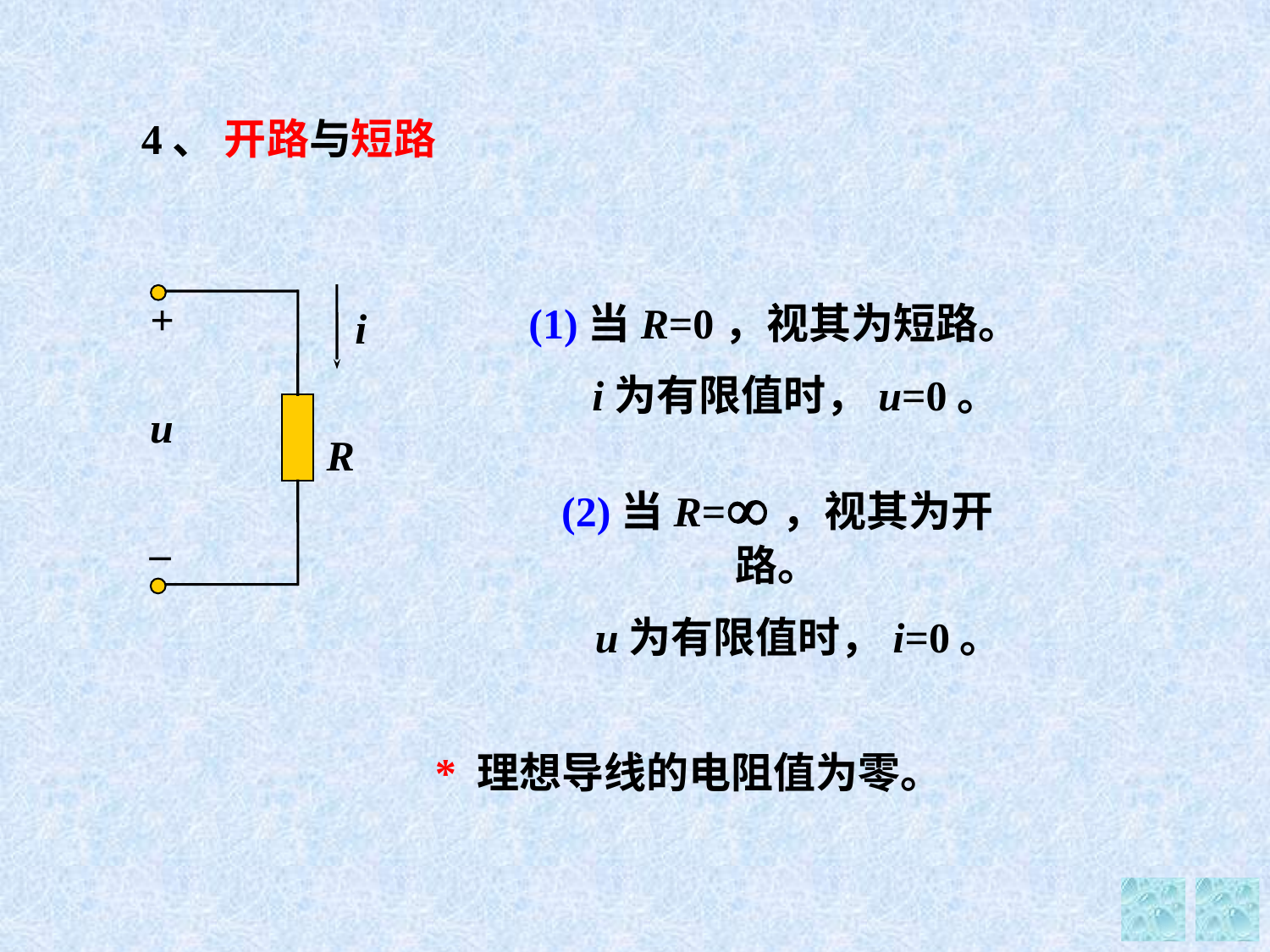

4、 开路与短路

+

i

u

R
–

(1)当R=0，视其为短路。
    i为有限值时，u=0。
(2)当R=∞，视其为开路。
    u为有限值时，i=0。
* 理想导线的电阻值为零。